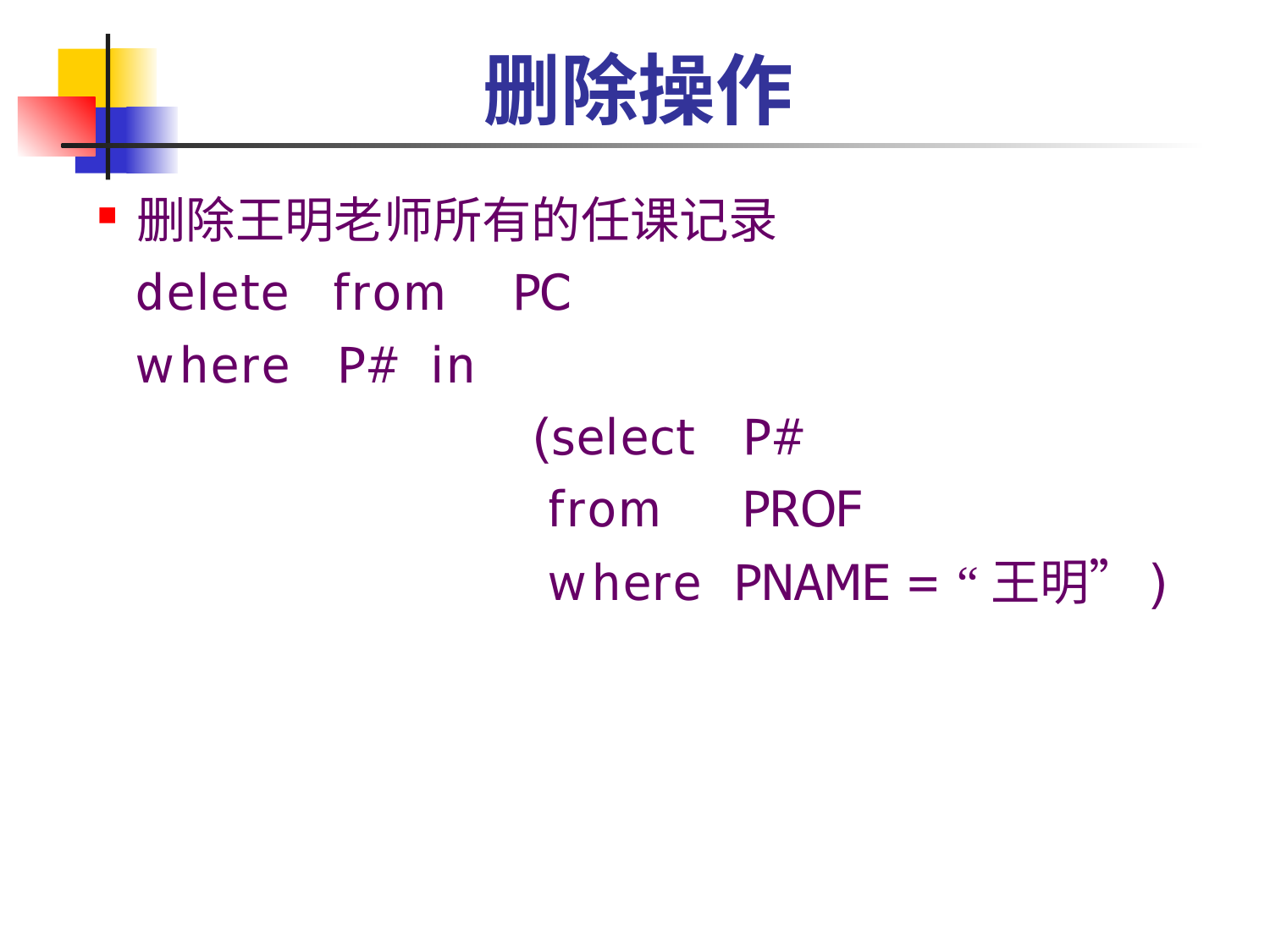

# 删除操作
删除王明老师所有的任课记录
	delete   from    PC
	where   P#  in
				 (select   P#
				  from     PROF
				  where  PNAME = “王明”)